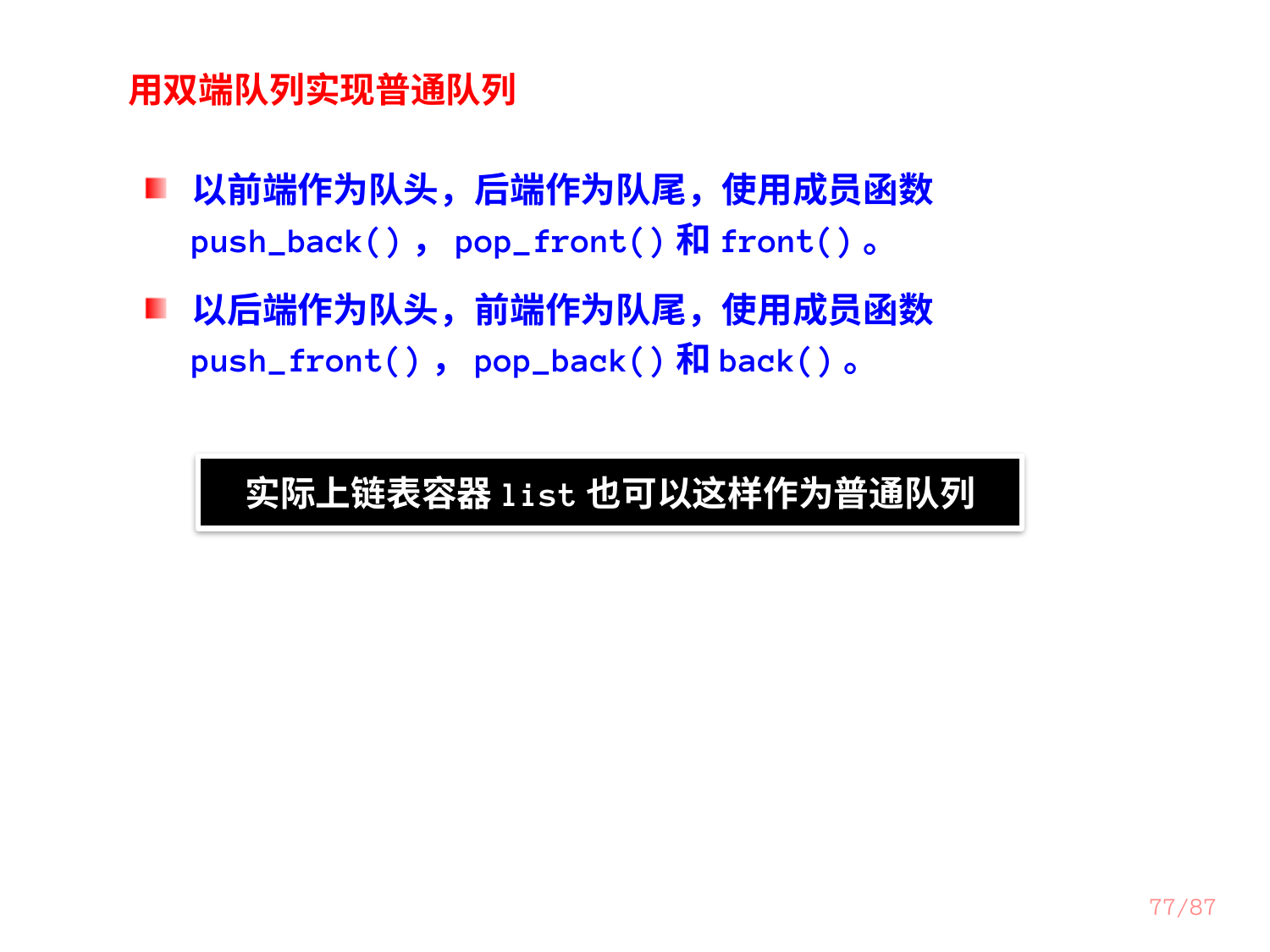

用双端队列实现普通队列
以前端作为队头，后端作为队尾，使用成员函数push_back()，pop_front()和front()。
以后端作为队头，前端作为队尾，使用成员函数push_front()，pop_back()和back()。
实际上链表容器list也可以这样作为普通队列
77/87